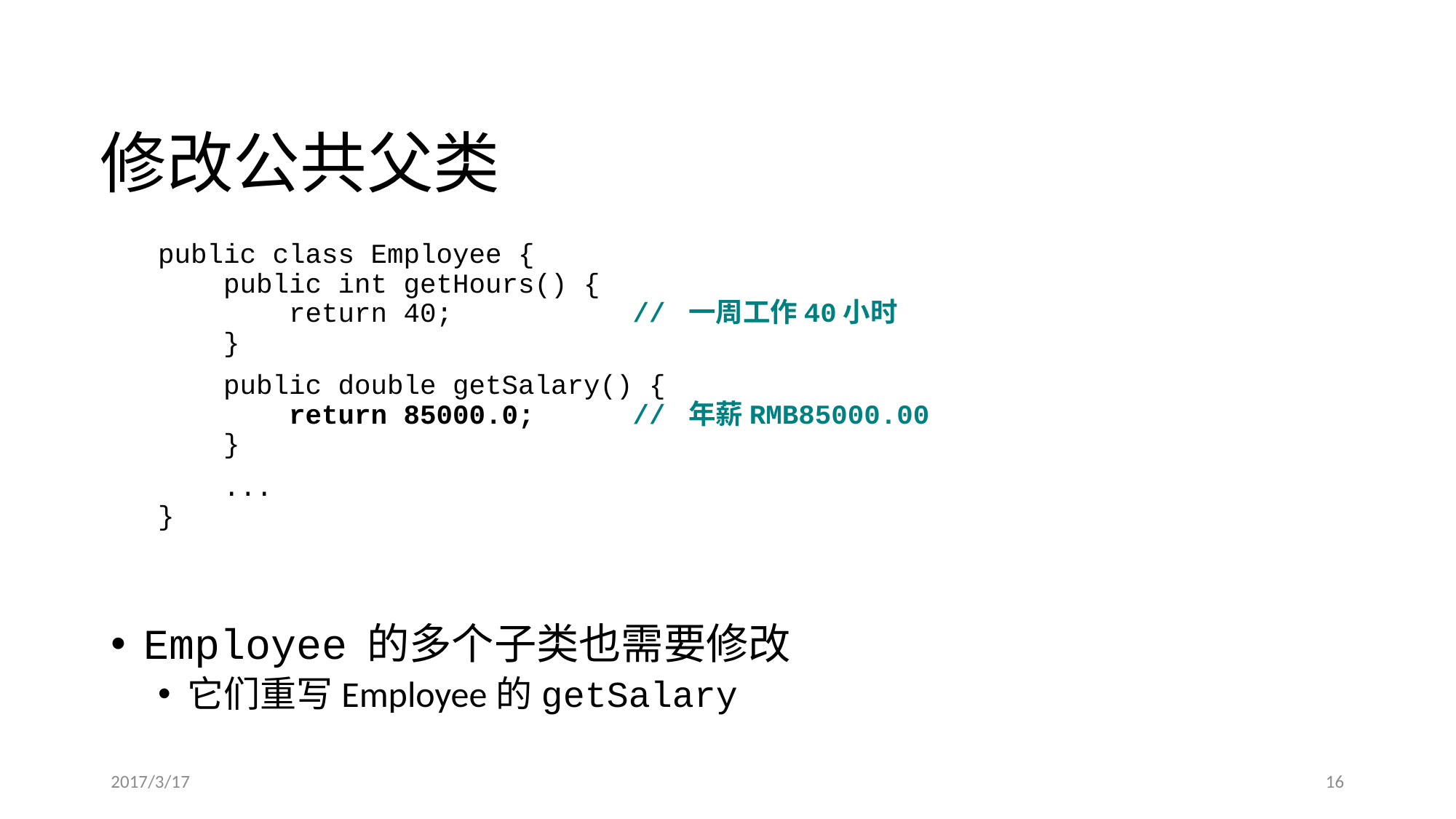

# 修改公共父类

public class Employee {
    public int getHours() {
        return 40;           // 一周工作40小时
    }

    public double getSalary() {
        return 85000.0;      // 年薪RMB85000.00
    }

    ...
}

Employee 的多个子类也需要修改
它们重写Employee的getSalary
2017/3/17
16